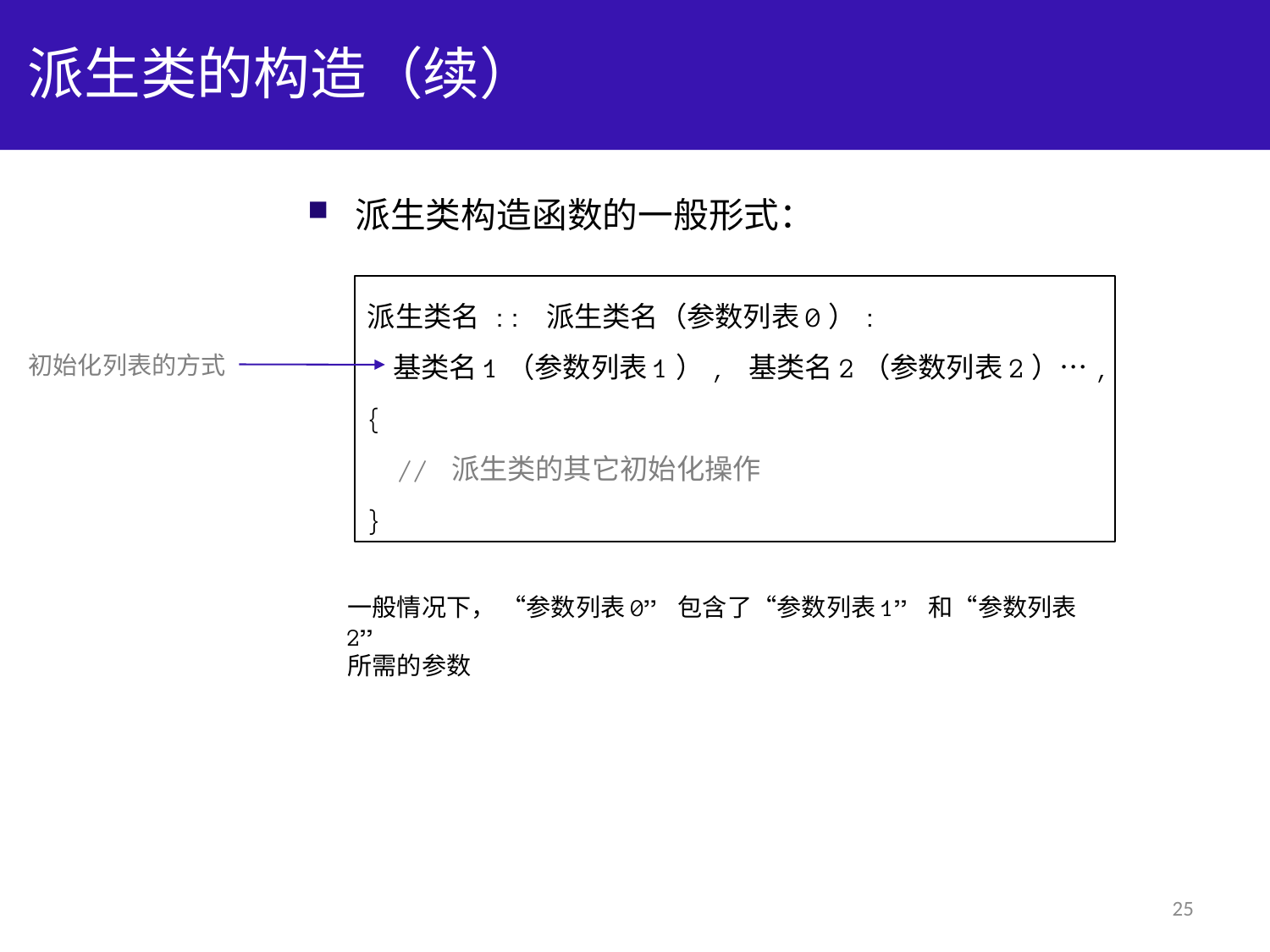

# 派生类的构造（续）
派生类构造函数的一般形式：
派生类名 :: 派生类名（参数列表0）:
   基类名1（参数列表1）, 基类名2（参数列表2）…,
{
  // 派生类的其它初始化操作
}
初始化列表的方式
一般情况下， “参数列表0” 包含了“参数列表1” 和“参数列表2”
所需的参数
25